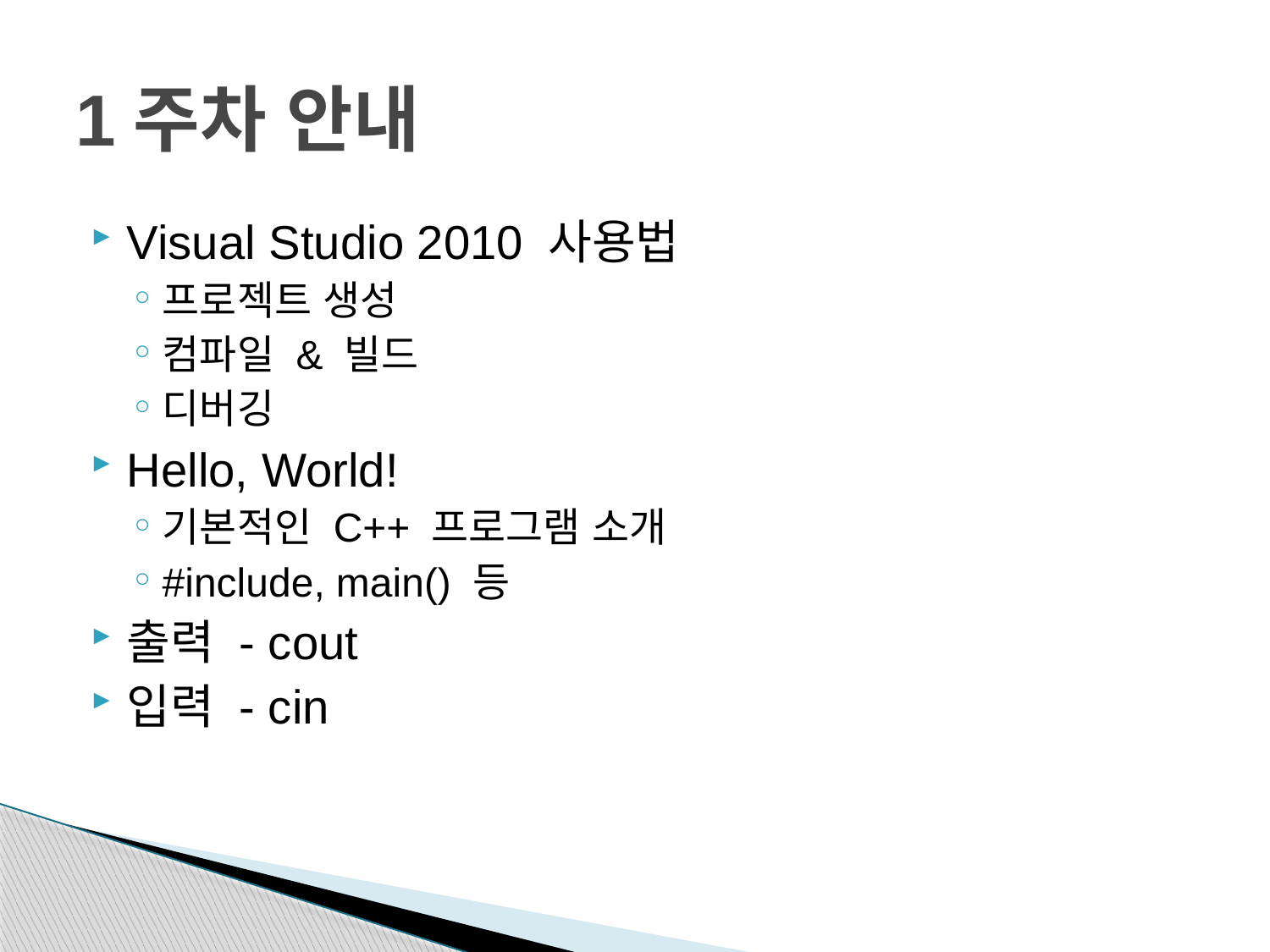

# 1주차 안내
Visual Studio 2010 사용법
프로젝트 생성
컴파일 & 빌드
디버깅
Hello, World!
기본적인 C++ 프로그램 소개
#include, main() 등
출력 - cout
입력 - cin